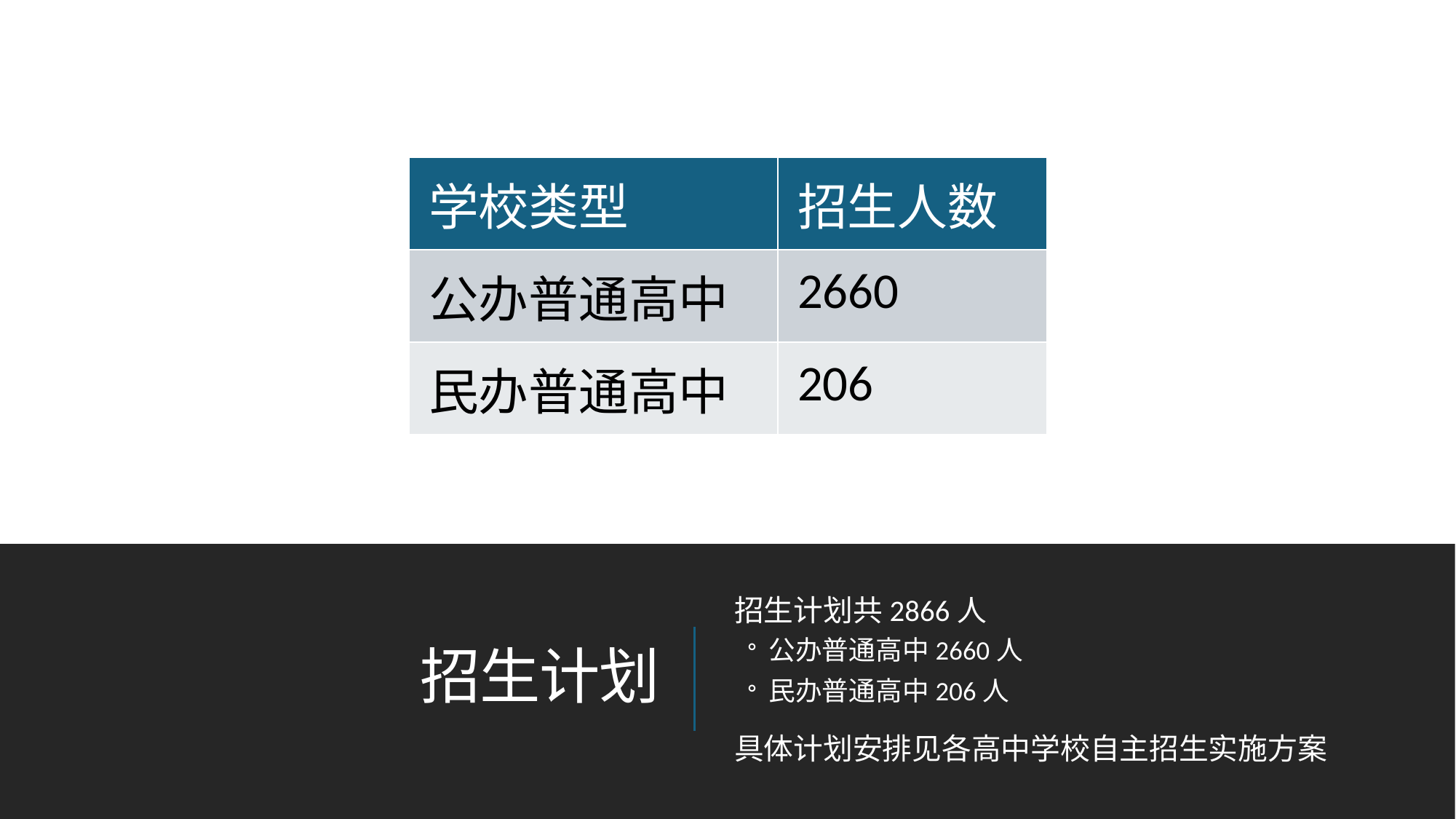

| 学校类型 | 招生人数 |
| --- | --- |
| 公办普通高中 | 2660 |
| 民办普通高中 | 206 |

招生计划共2866人
公办普通高中2660人
民办普通高中206人
具体计划安排见各高中学校自主招生实施方案
# 招生计划